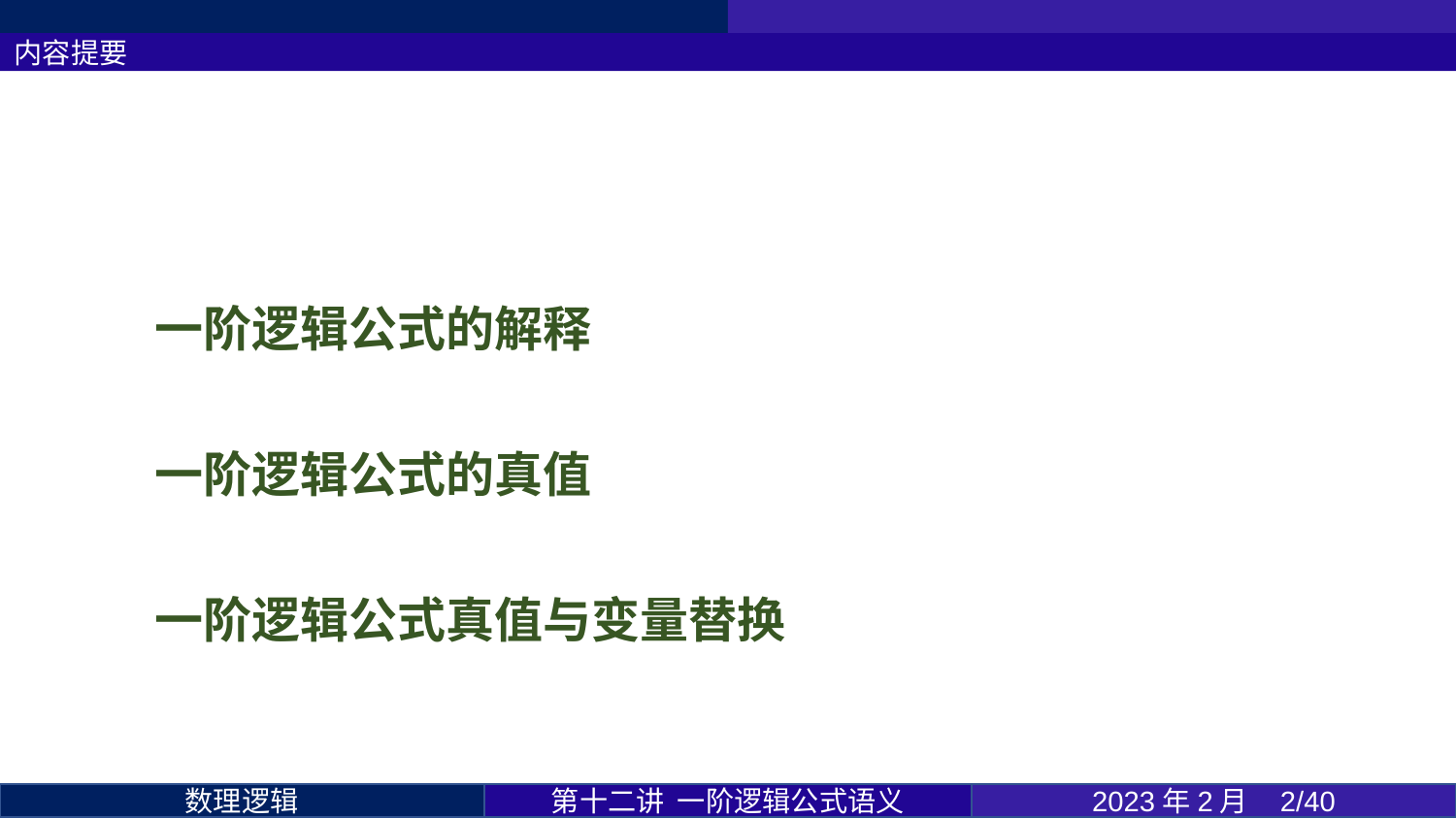

内容提要
一阶逻辑公式的解释
一阶逻辑公式的真值
一阶逻辑公式真值与变量替换
第十二讲  一阶逻辑公式语义
2023年2月    2/40
数理逻辑